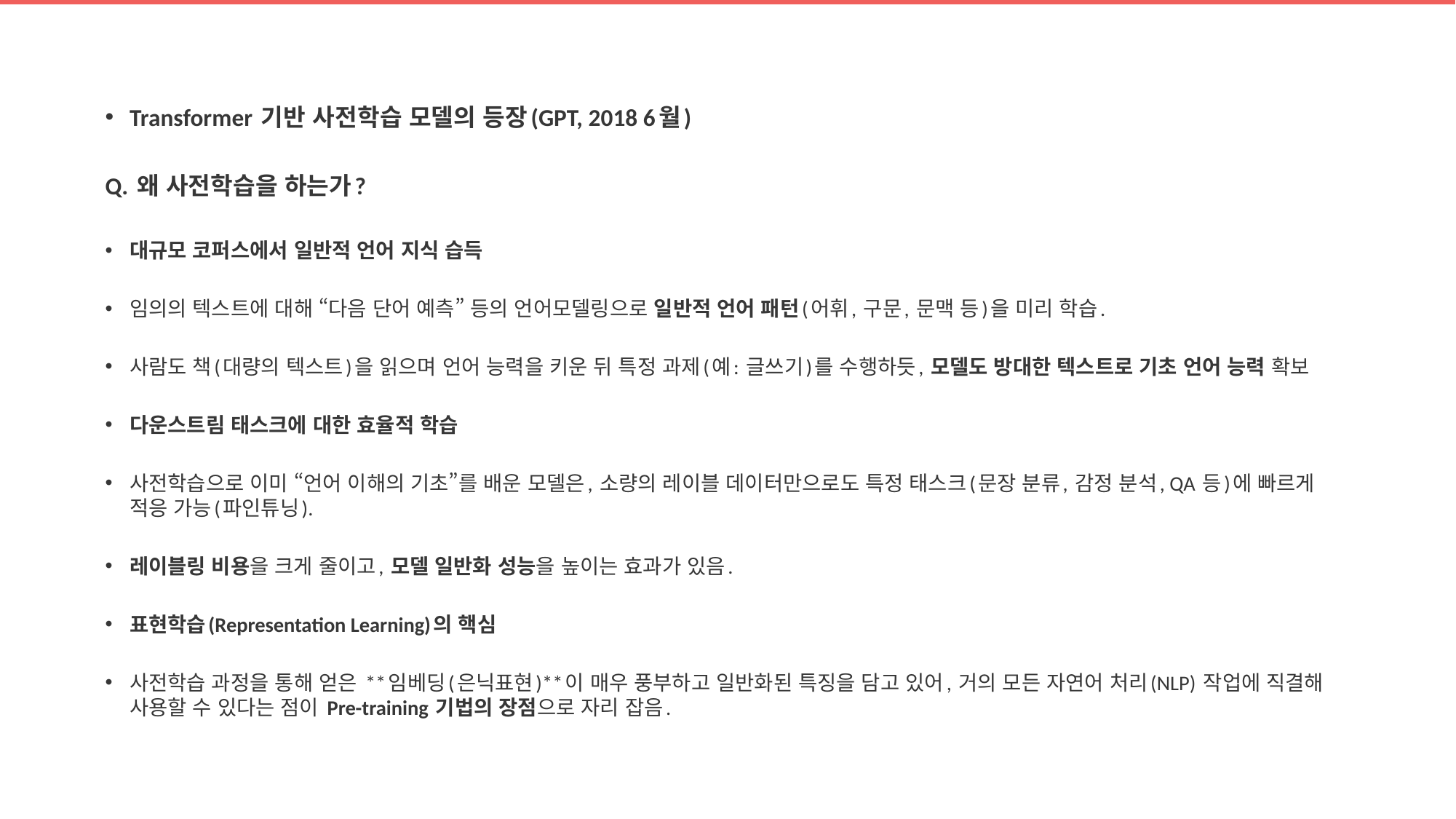

Transformer 기반 사전학습 모델의 등장(GPT, 2018 6월)

Q. 왜 사전학습을 하는가?

대규모 코퍼스에서 일반적 언어 지식 습득

임의의 텍스트에 대해 “다음 단어 예측” 등의 언어모델링으로 일반적 언어 패턴(어휘, 구문, 문맥 등)을 미리 학습.

사람도 책(대량의 텍스트)을 읽으며 언어 능력을 키운 뒤 특정 과제(예: 글쓰기)를 수행하듯, 모델도 방대한 텍스트로 기초 언어 능력 확보

다운스트림 태스크에 대한 효율적 학습

사전학습으로 이미 “언어 이해의 기초”를 배운 모델은, 소량의 레이블 데이터만으로도 특정 태스크(문장 분류, 감정 분석, QA 등)에 빠르게 적응 가능(파인튜닝).

레이블링 비용을 크게 줄이고, 모델 일반화 성능을 높이는 효과가 있음.

표현학습(Representation Learning)의 핵심

사전학습 과정을 통해 얻은 **임베딩(은닉표현)**이 매우 풍부하고 일반화된 특징을 담고 있어, 거의 모든 자연어 처리(NLP) 작업에 직결해 사용할 수 있다는 점이 Pre-training 기법의 장점으로 자리 잡음.